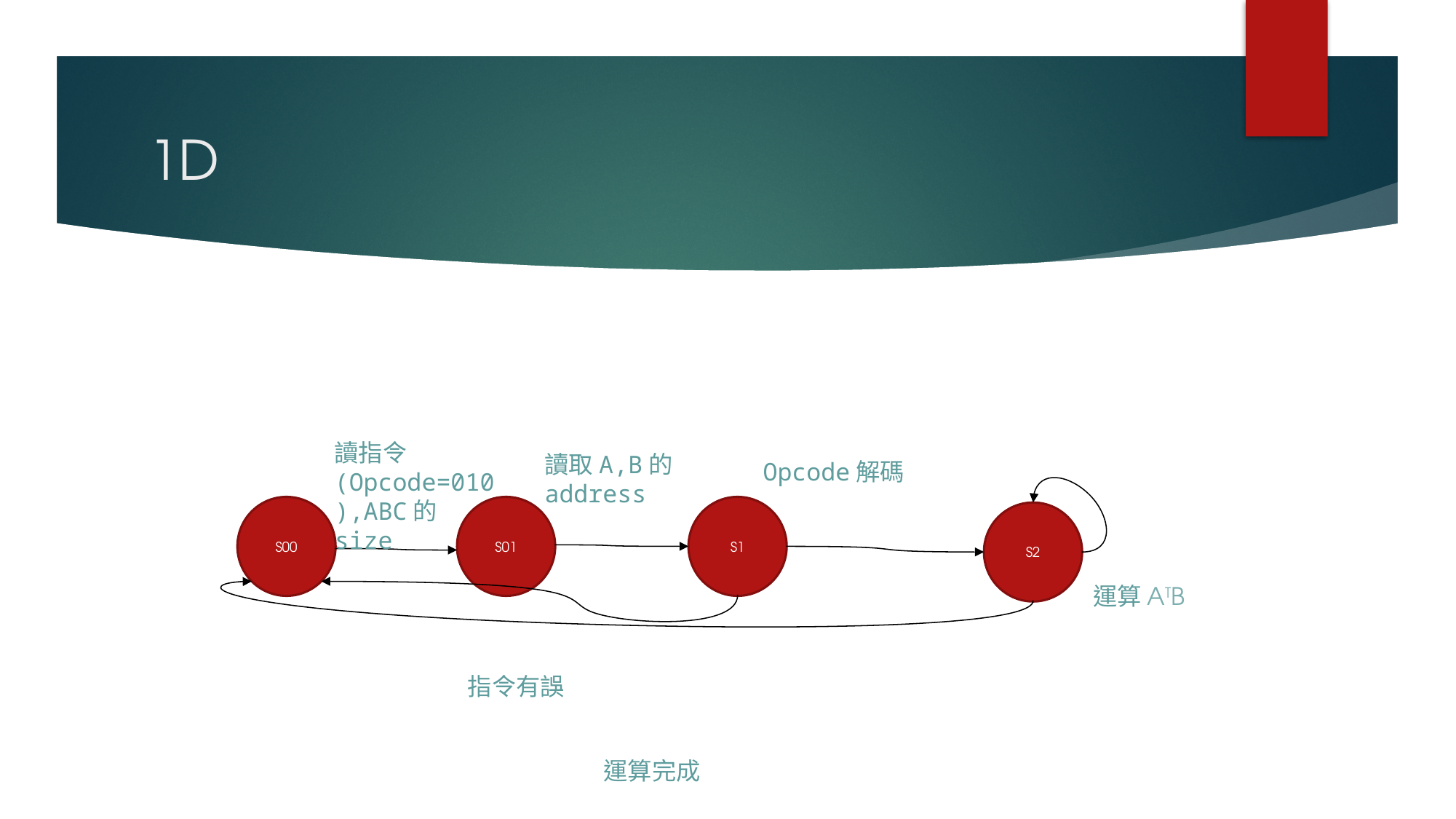

# 1D
讀指令(Opcode=010),ABC的size
讀取A,B的address
Opcode解碼
S1
S00
S01
S2
運算ATB
指令有誤
運算完成